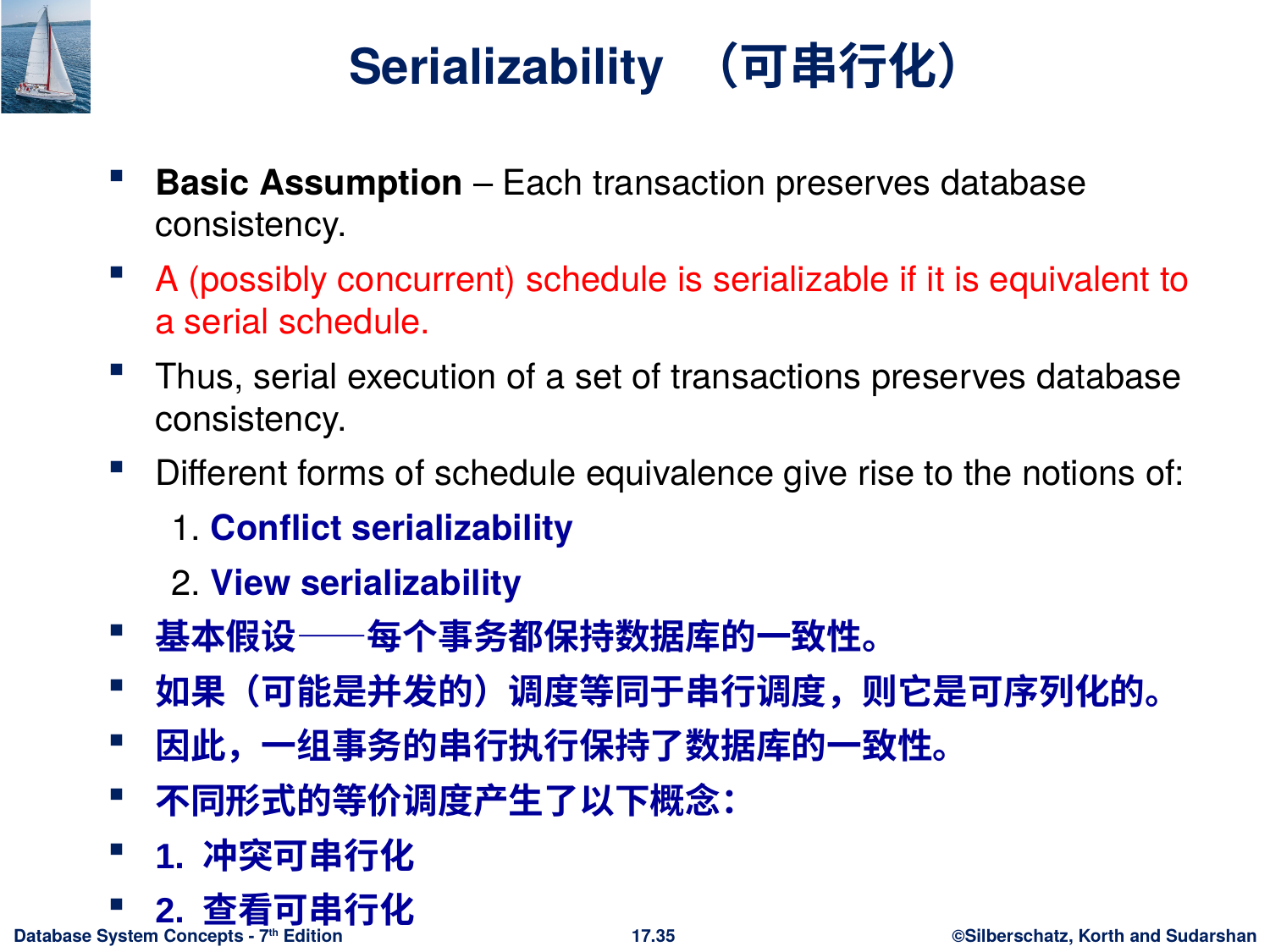

# Serializability （可串行化）
Basic Assumption – Each transaction preserves database consistency.
A (possibly concurrent) schedule is serializable if it is equivalent to a serial schedule.
Thus, serial execution of a set of transactions preserves database consistency.
Different forms of schedule equivalence give rise to the notions of:
1.	Conflict serializability
2.	View serializability
基本假设——每个事务都保持数据库的一致性。
如果（可能是并发的）调度等同于串行调度，则它是可序列化的。
因此，一组事务的串行执行保持了数据库的一致性。
不同形式的等价调度产生了以下概念：
1. 冲突可串行化
2. 查看可串行化